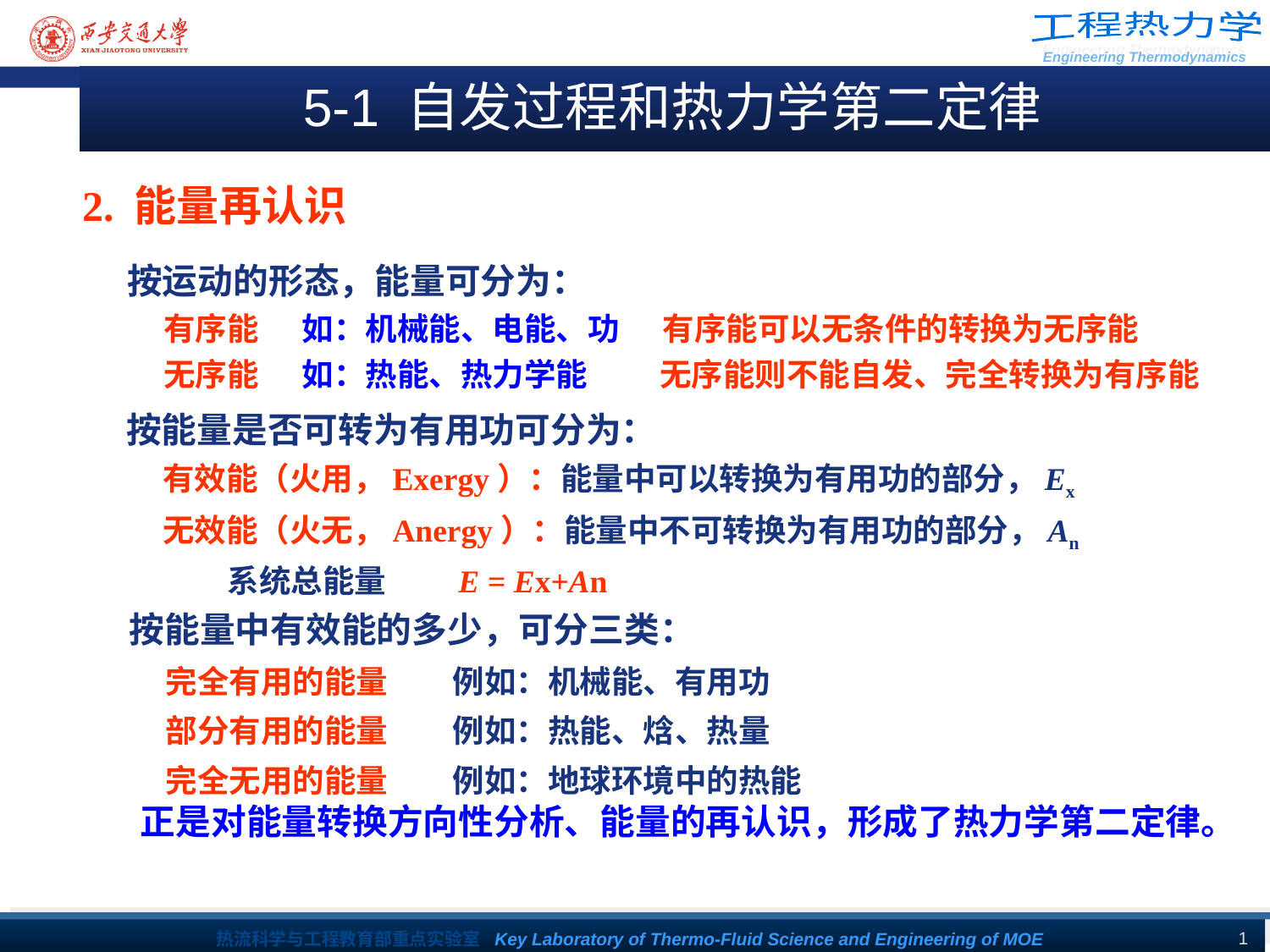

5-1 自发过程和热力学第二定律
2. 能量再认识
按运动的形态，能量可分为：
    有序能      如：机械能、电能、功      有序能可以无条件的转换为无序能
    无序能      如：热能、热力学能          无序能则不能自发、完全转换为有序能
按能量是否可转为有用功可分为：
    有效能（火用，Exergy）：能量中可以转换为有用功的部分，Ex
    无效能（火无，Anergy）：能量中不可转换为有用功的部分，An
             系统总能量         E = Ex+An
按能量中有效能的多少，可分三类：
    完全有用的能量         例如：机械能、有用功
    部分有用的能量         例如：热能、焓、热量
    完全无用的能量         例如：地球环境中的热能
正是对能量转换方向性分析、能量的再认识，形成了热力学第二定律。
1